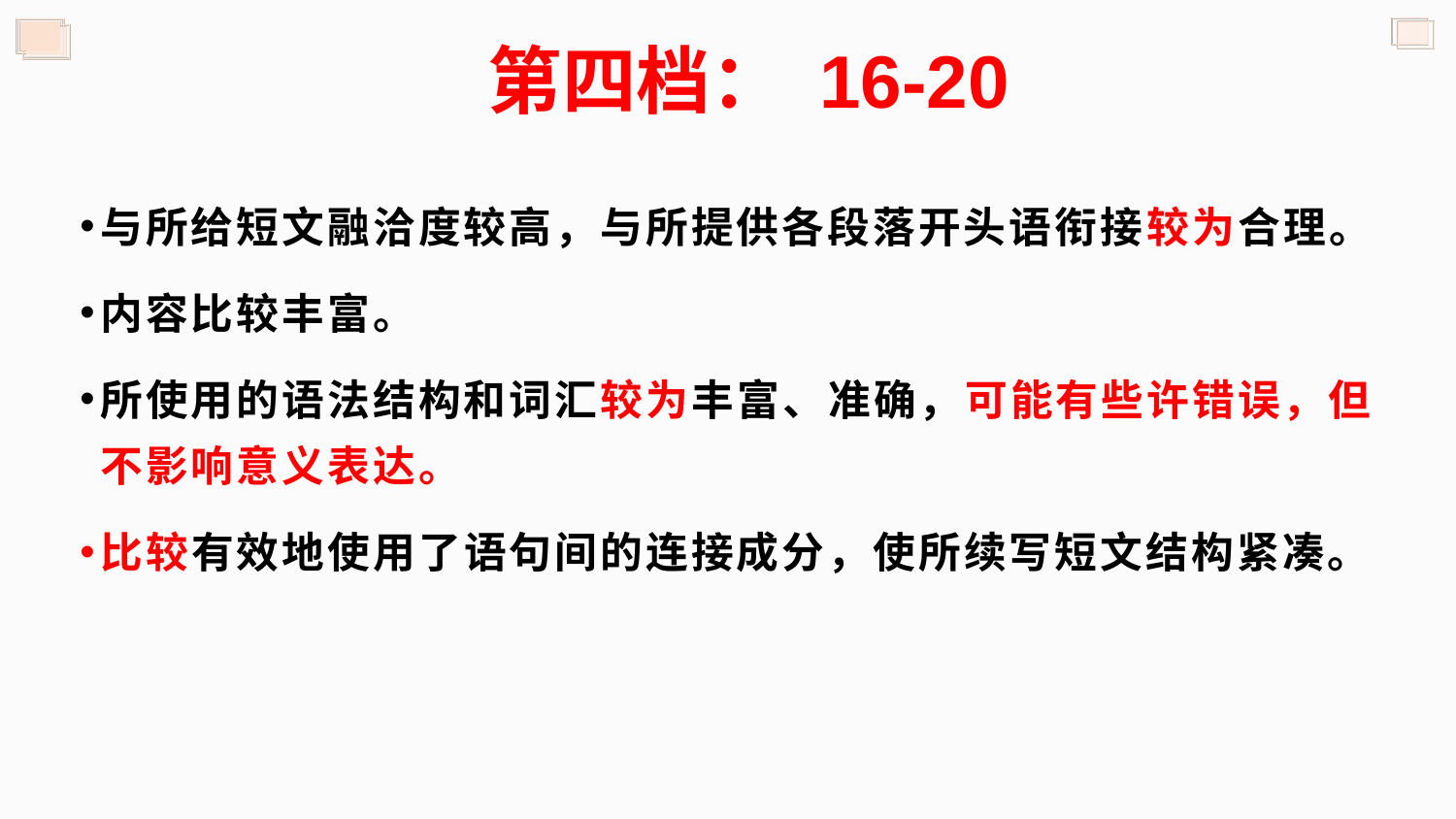

第四档： 16-20
与所给短文融洽度较高，与所提供各段落开头语衔接较为合理。
内容比较丰富。
所使用的语法结构和词汇较为丰富、准确，可能有些许错误，但不影响意义表达。
比较有效地使用了语句间的连接成分，使所续写短文结构紧凑。